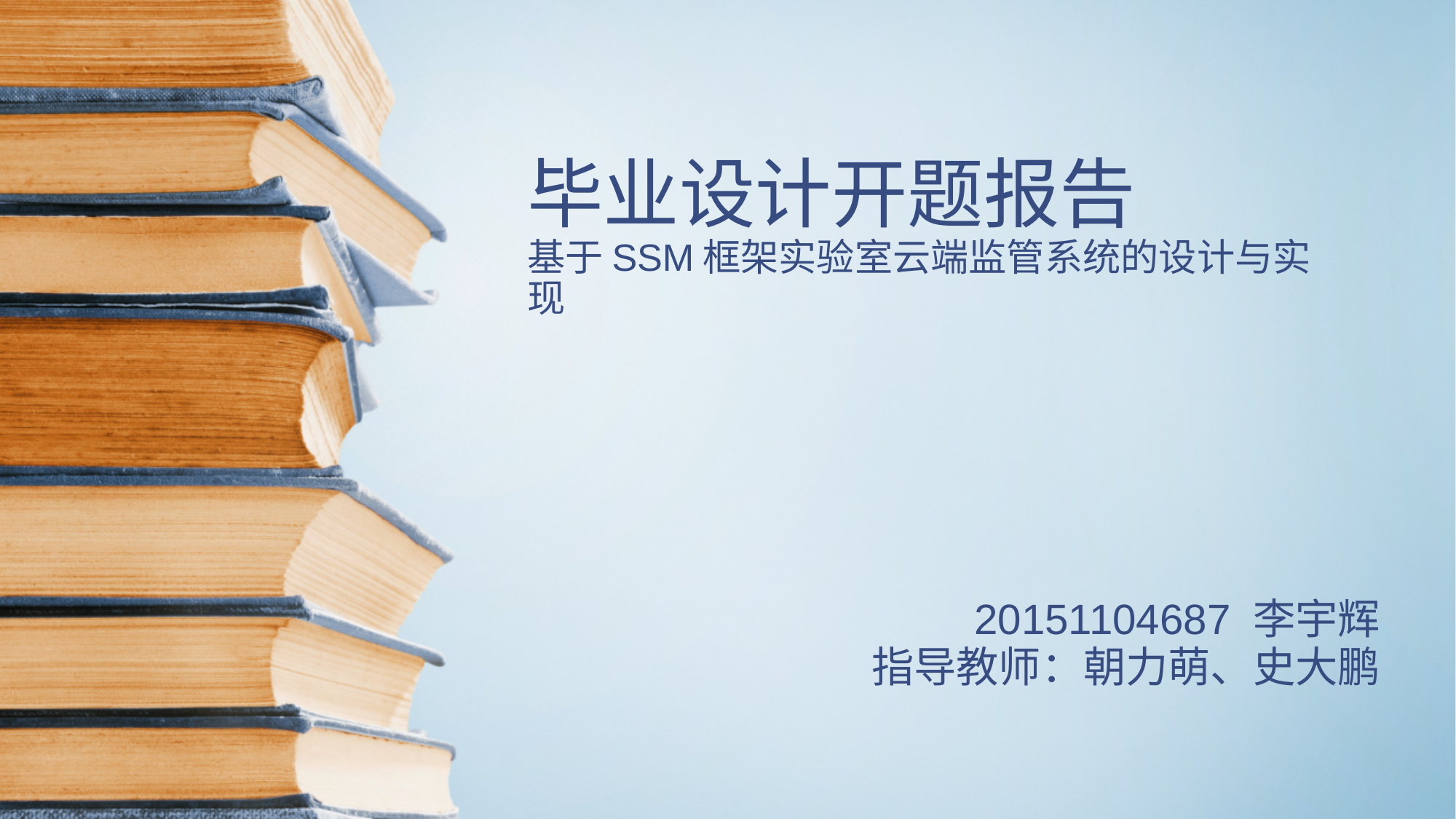

# 毕业设计开题报告 基于SSM框架实验室云端监管系统的设计与实现
20151104687 李宇辉
指导教师：朝力萌、史大鹏